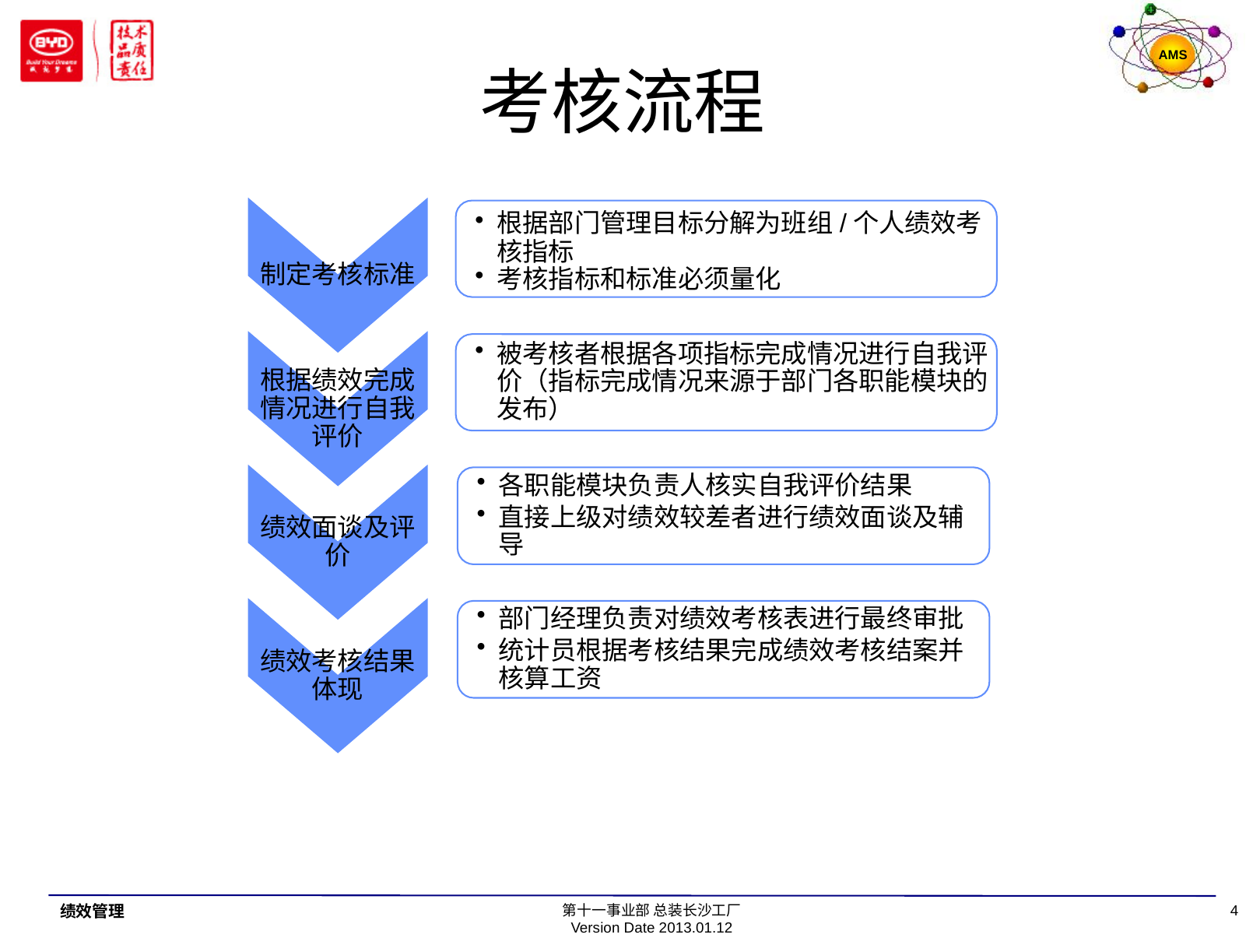

# 考核流程
制定考核标准

根据部门管理目标分解为班组/个人绩效考核指标
考核指标和标准必须量化

根据绩效完成情况进行自我评价
被考核者根据各项指标完成情况进行自我评价（指标完成情况来源于部门各职能模块的发布）
绩效面谈及评价
各职能模块负责人核实自我评价结果
直接上级对绩效较差者进行绩效面谈及辅导
绩效考核结果体现
部门经理负责对绩效考核表进行最终审批
统计员根据考核结果完成绩效考核结案并核算工资